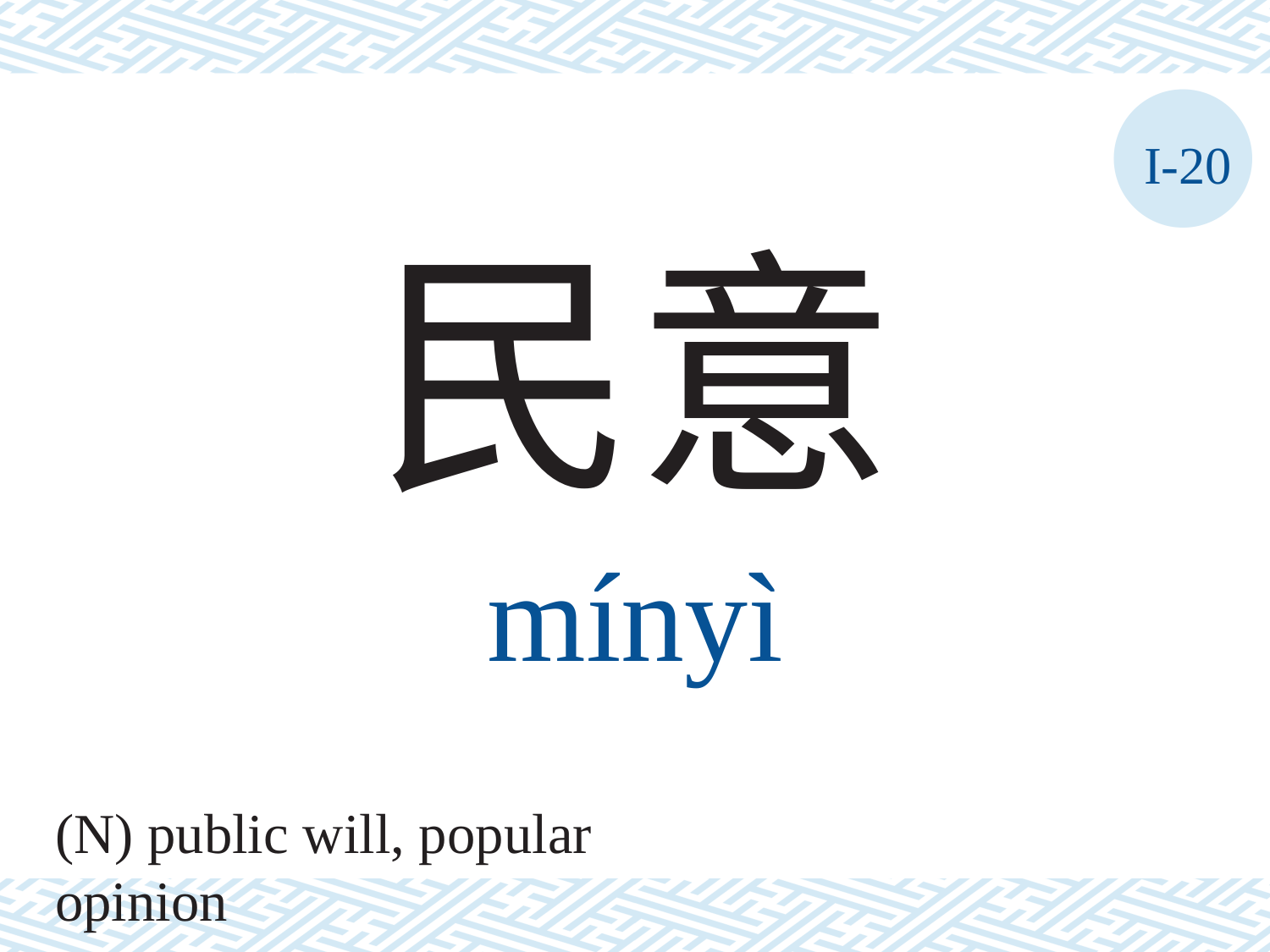

I-20
民意
mínyì
(N) public will, popular opinion